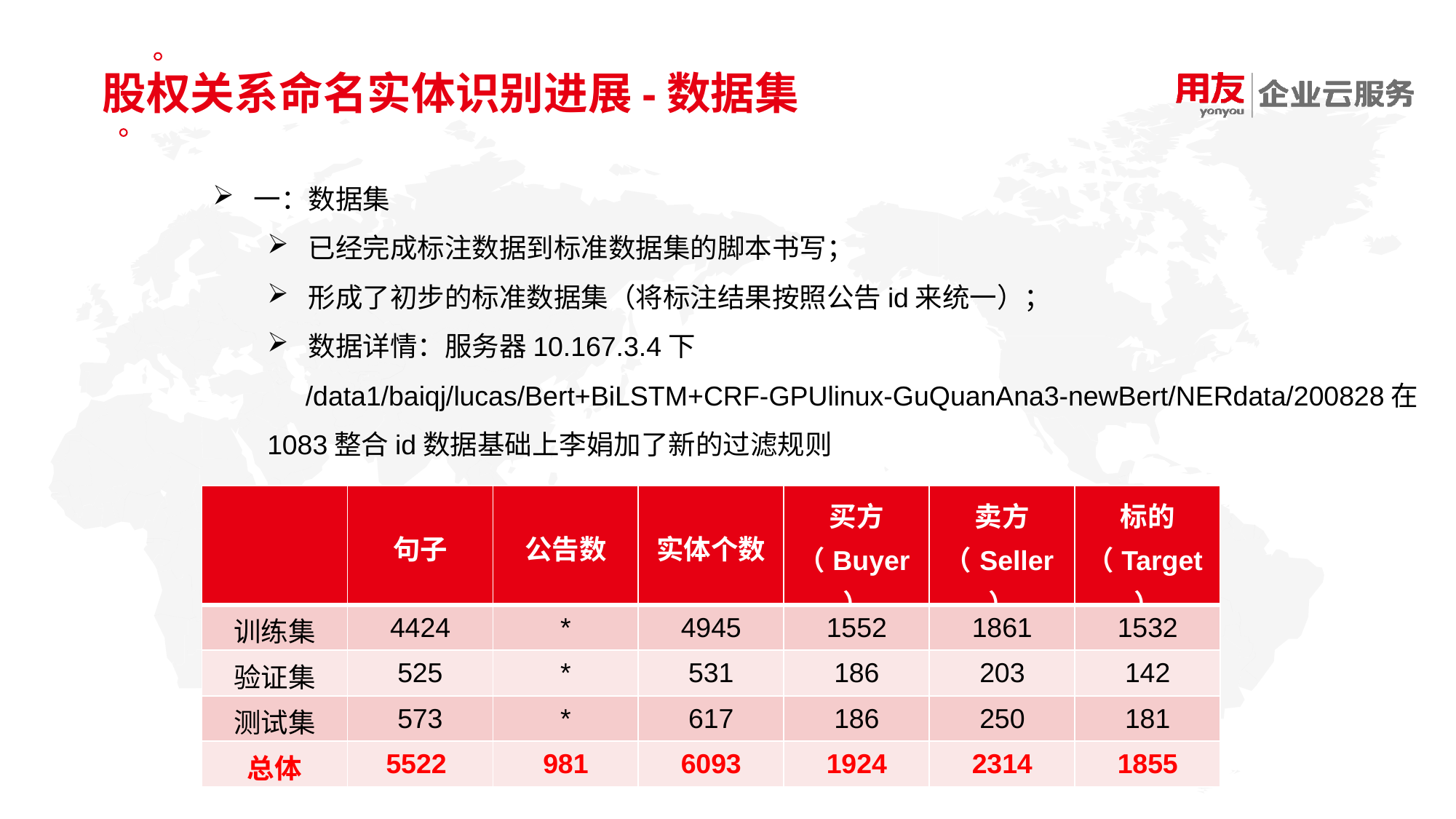

股权关系命名实体识别进展-数据集

一：数据集
已经完成标注数据到标准数据集的脚本书写；
形成了初步的标准数据集（将标注结果按照公告id来统一）；
数据详情：服务器10.167.3.4下
     /data1/baiqj/lucas/Bert+BiLSTM+CRF-GPUlinux-GuQuanAna3-newBert/NERdata/200828在1083整合id数据基础上李娟加了新的过滤规则

|  | 句子 | 公告数 | 实体个数 | 买方（Buyer） | 卖方（Seller） | 标的（Target） |
| --- | --- | --- | --- | --- | --- | --- |
| 训练集 | 4424 | \* | 4945 | 1552 | 1861 | 1532 |
| 验证集 | 525 | \* | 531 | 186 | 203 | 142 |
| 测试集 | 573 | \* | 617 | 186 | 250 | 181 |
| 总体 | 5522 | 981 | 6093 | 1924 | 2314 | 1855 |